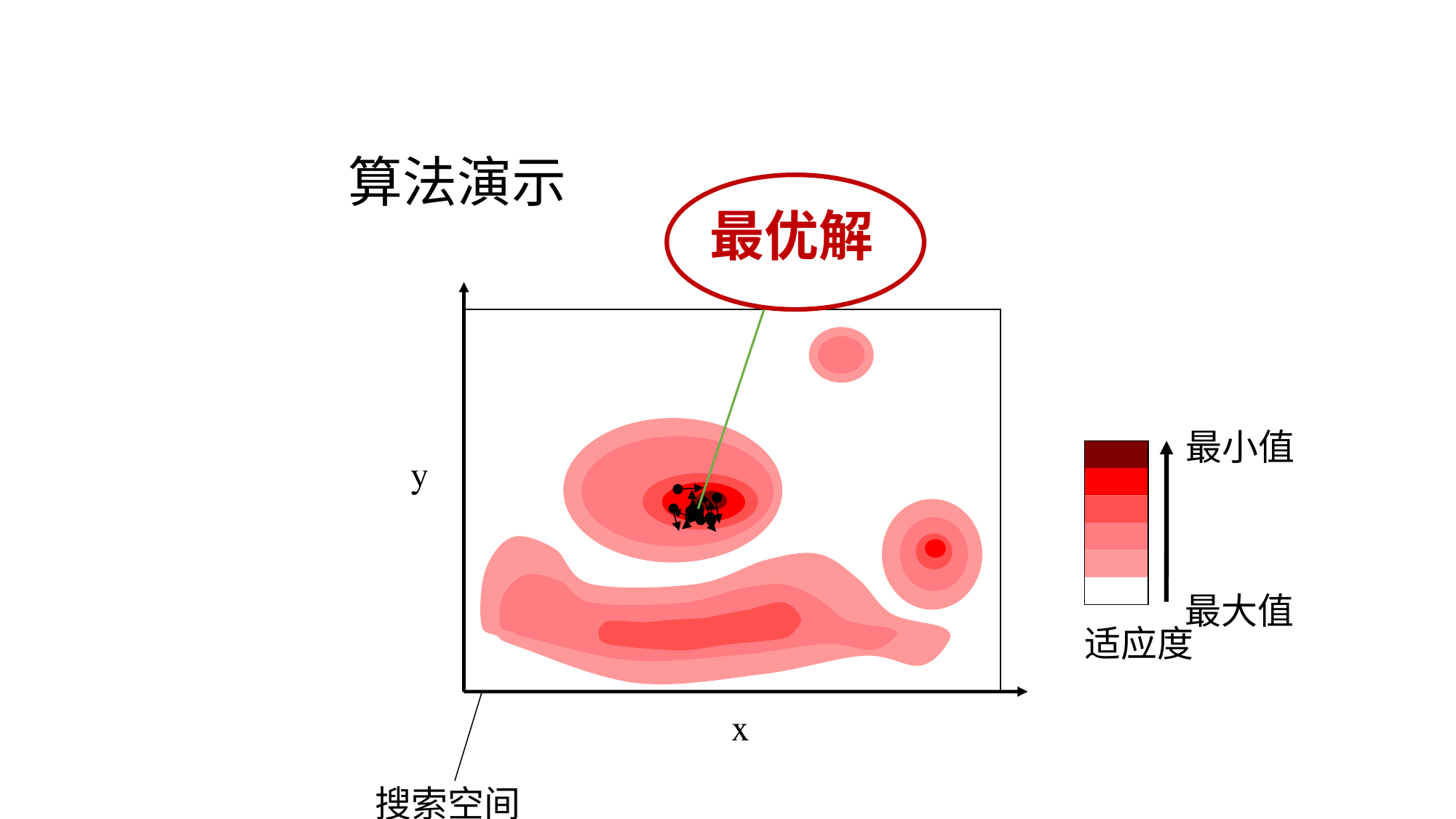

算法演示

最优解

y

x
最小值

最大值
适应度

搜索空间